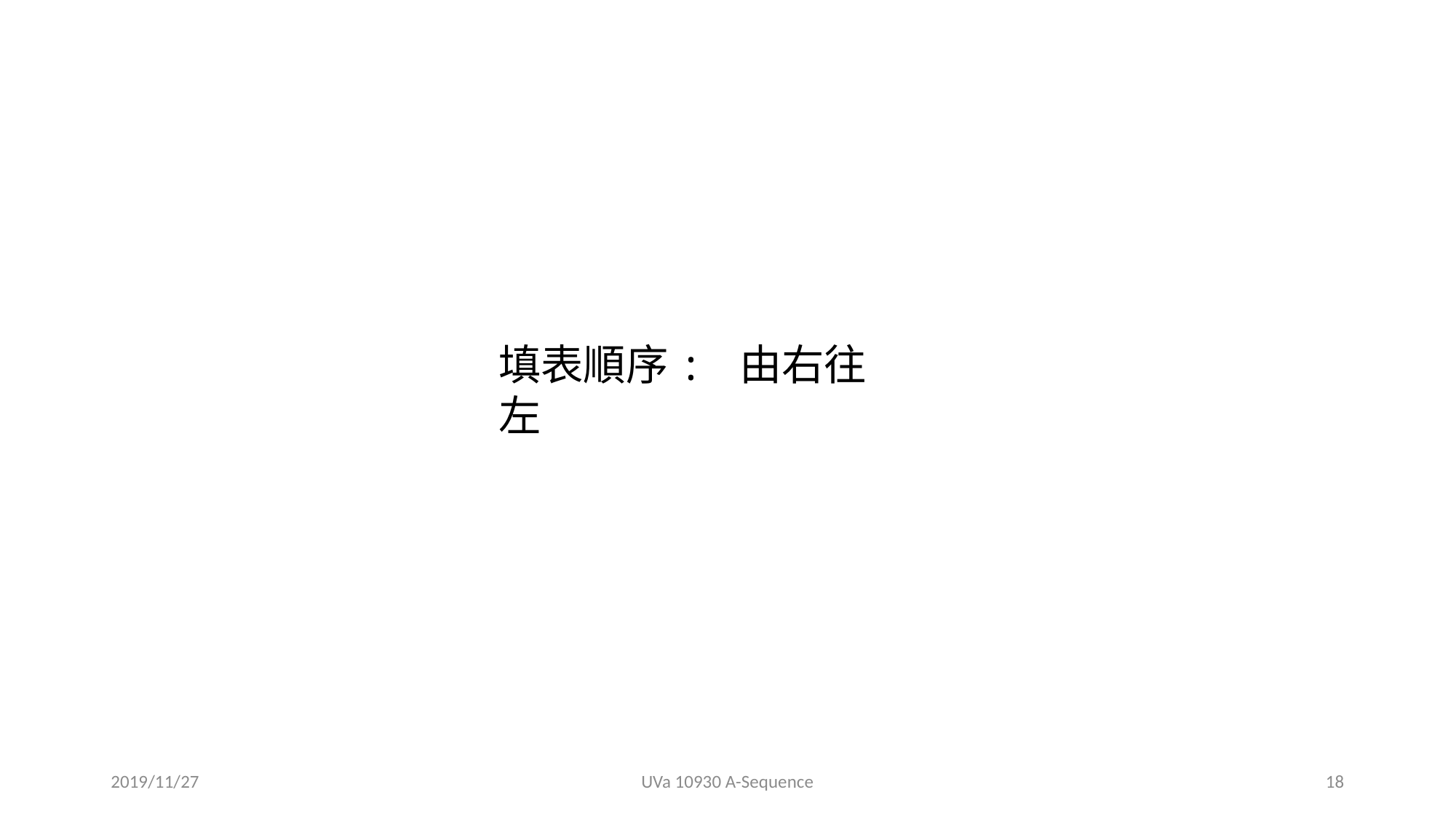

填表順序: 由右往左
2019/11/27
UVa 10930 A-Sequence
18